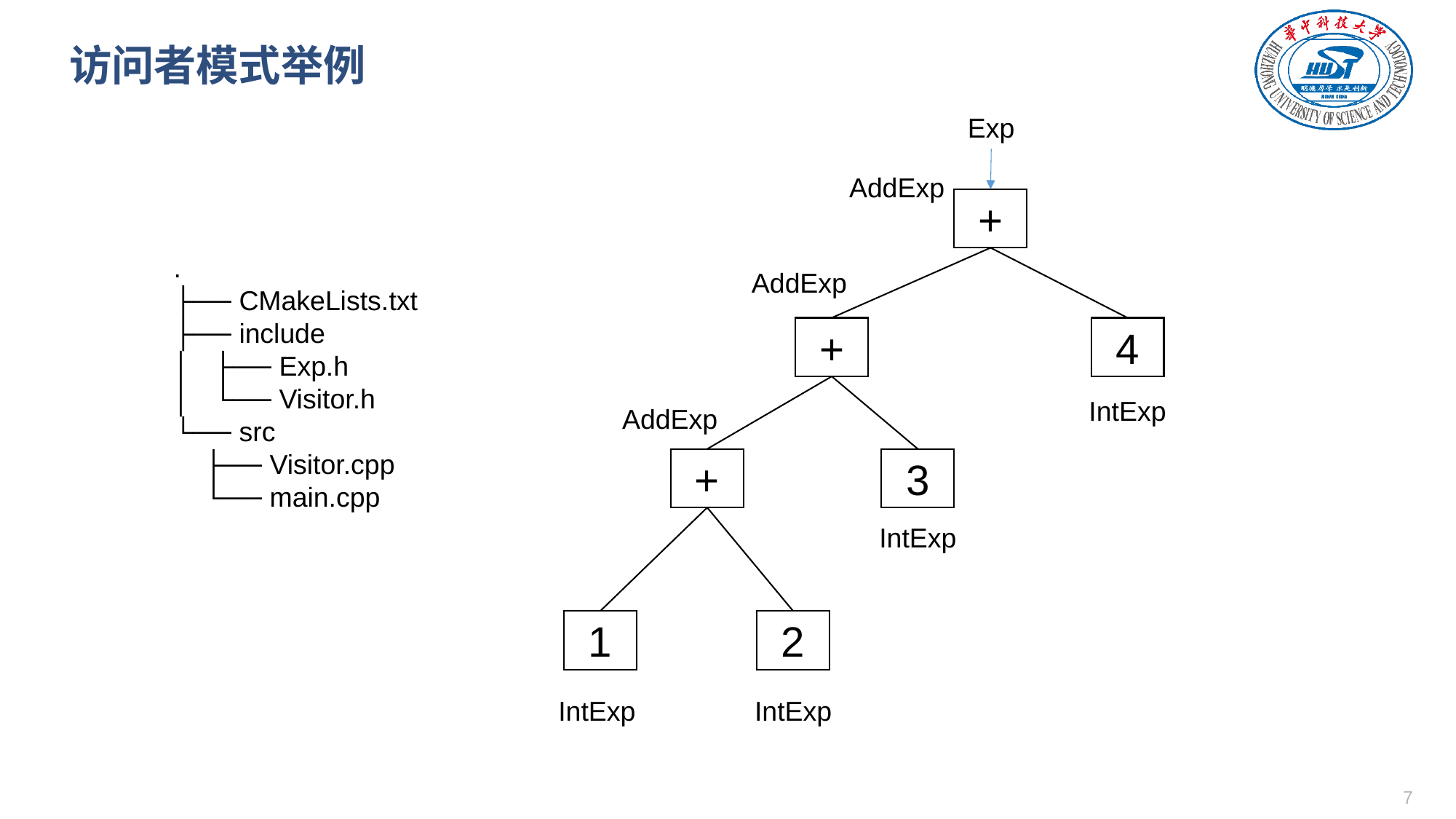

# 访问者模式举例
Exp
AddExp
+
.
├── CMakeLists.txt
├── include
│   ├── Exp.h
│   └── Visitor.h
└── src
    ├── Visitor.cpp
    └── main.cpp
AddExp
4
+
IntExp
AddExp
3
+
IntExp
1
2
IntExp
IntExp
7